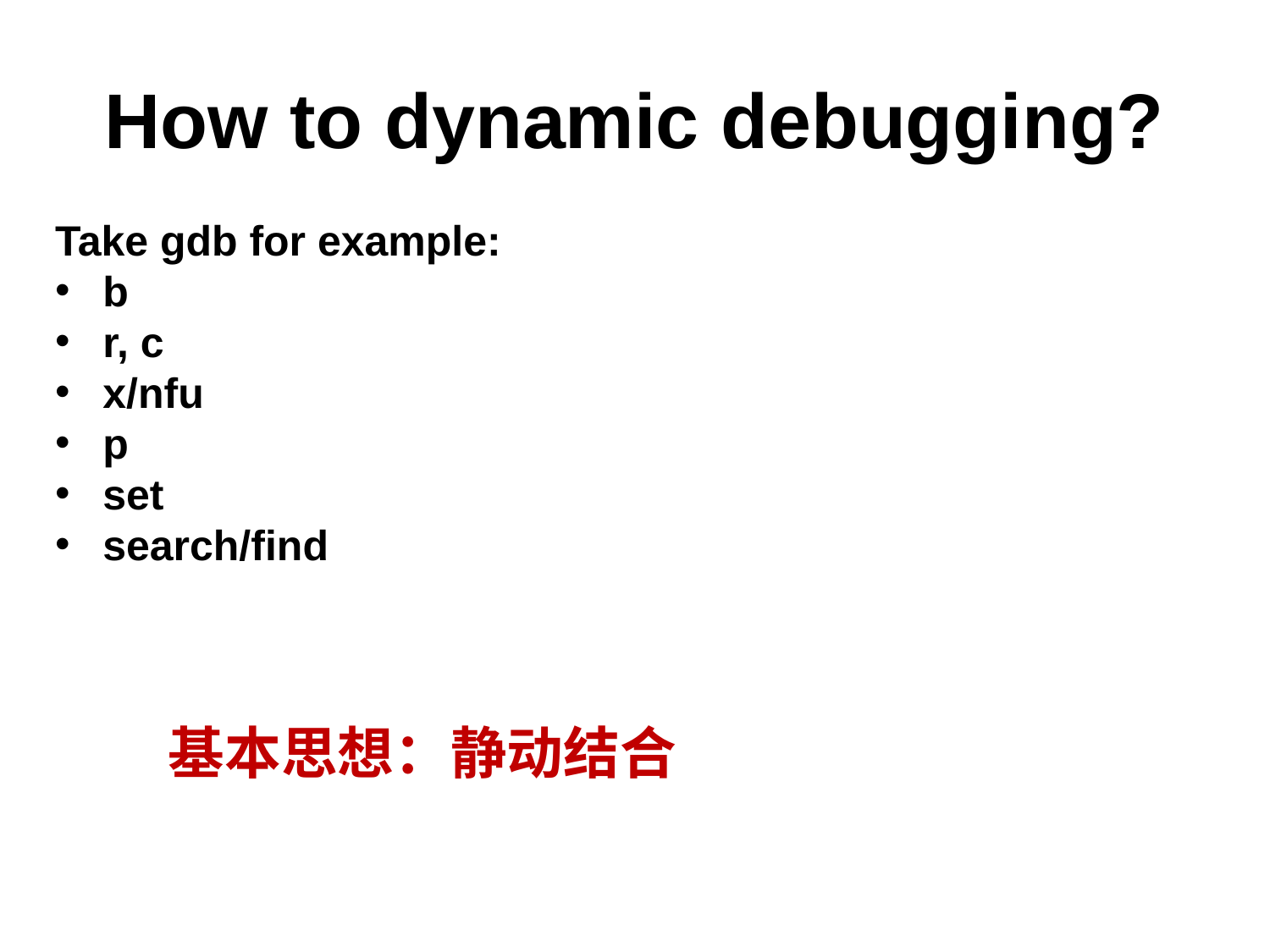

# How to dynamic debugging?
Take gdb for example:
b
r, c
x/nfu
p
set
search/find
基本思想：静动结合